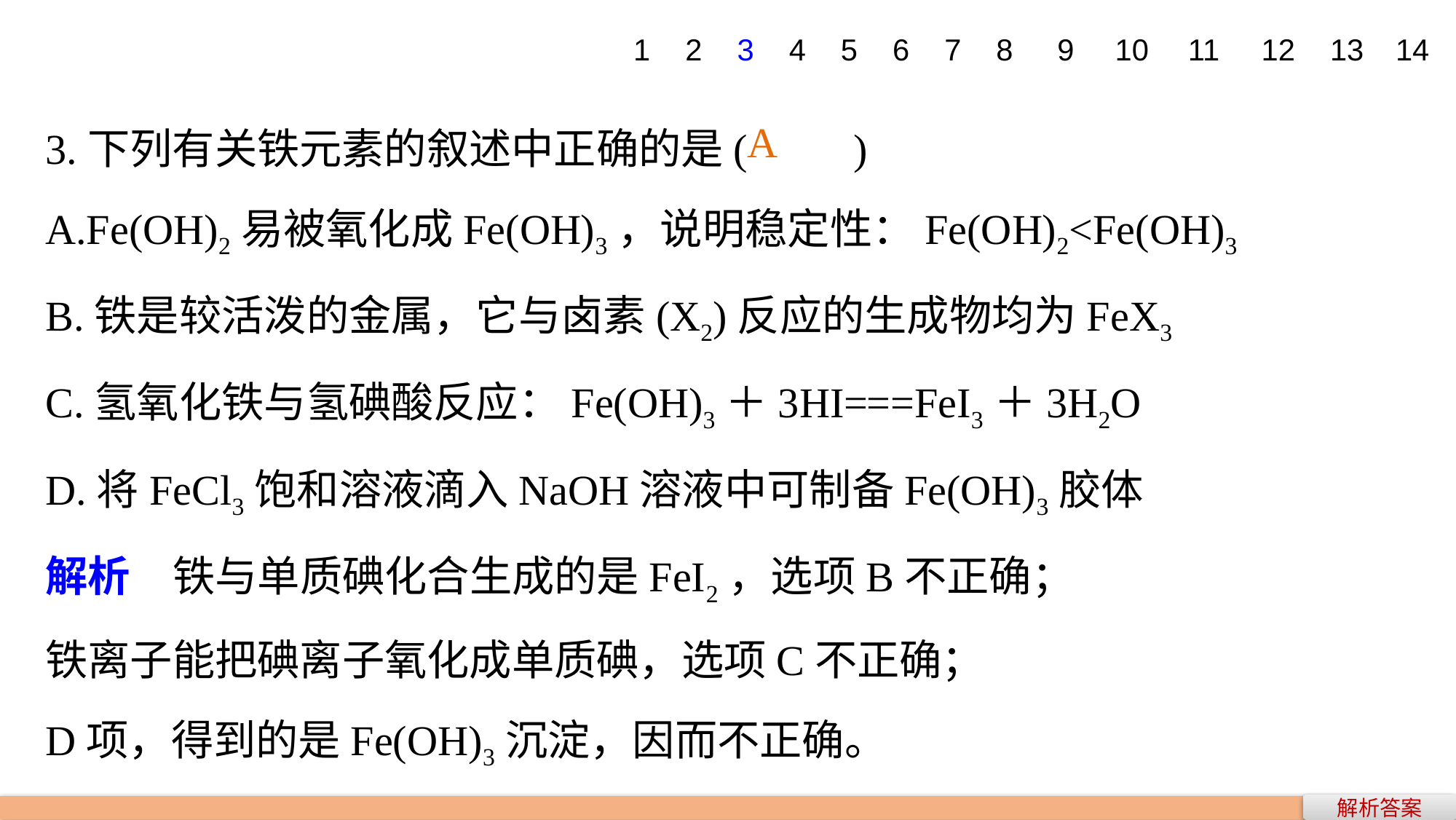

1
2
3
4
5
6
7
8
9
10
11
12
13
14
3.下列有关铁元素的叙述中正确的是(　　)
A.Fe(OH)2易被氧化成Fe(OH)3，说明稳定性：Fe(OH)2<Fe(OH)3
B.铁是较活泼的金属，它与卤素(X2)反应的生成物均为FeX3
C.氢氧化铁与氢碘酸反应：Fe(OH)3＋3HI===FeI3＋3H2O
D.将FeCl3饱和溶液滴入NaOH溶液中可制备Fe(OH)3胶体
解析　铁与单质碘化合生成的是FeI2，选项B不正确；
铁离子能把碘离子氧化成单质碘，选项C不正确；
D项，得到的是Fe(OH)3沉淀，因而不正确。
A
解析答案